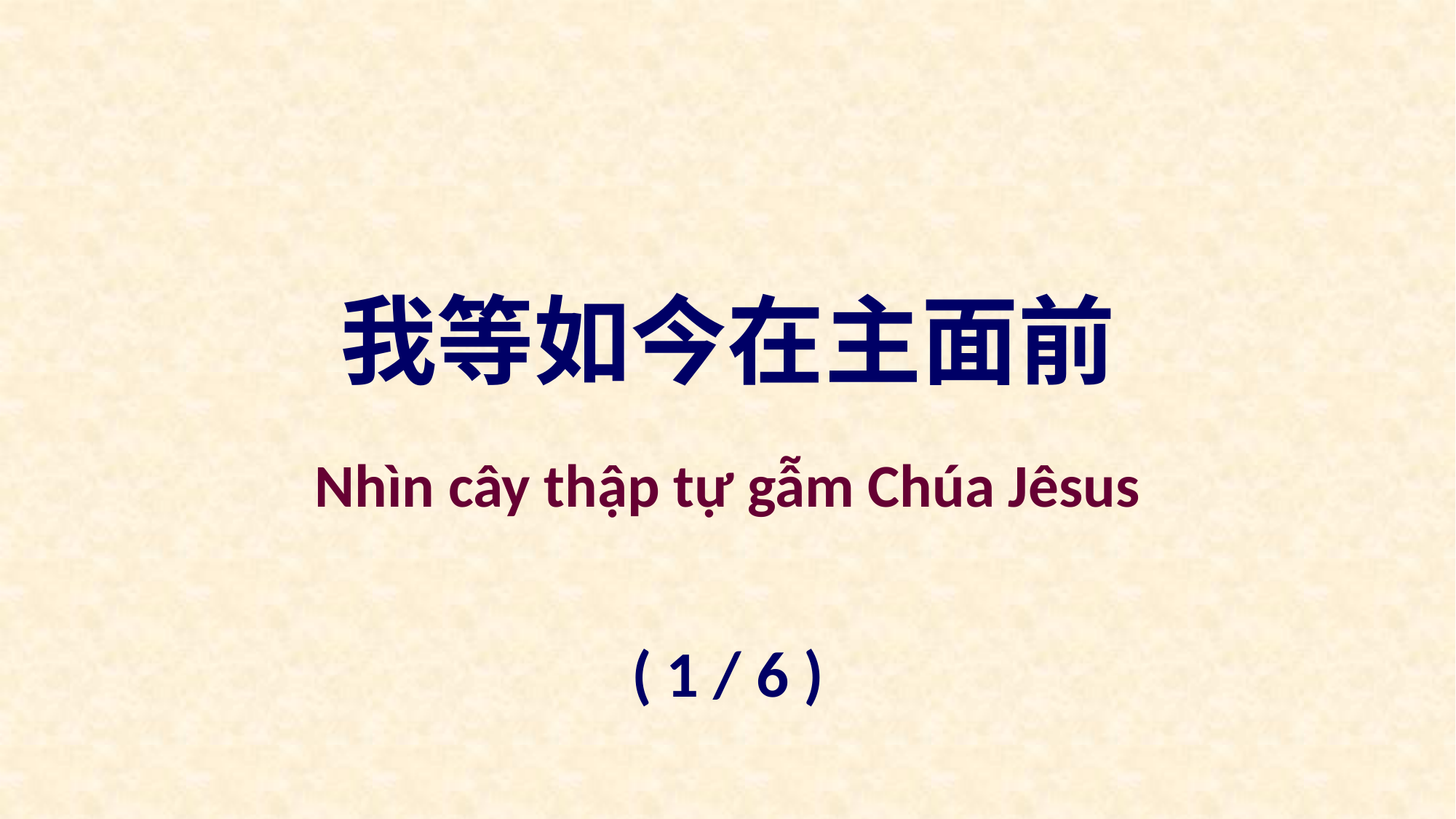

我等如今在主面前
Nhìn cây thập tự gẫm Chúa Jêsus
( 1 / 6 )